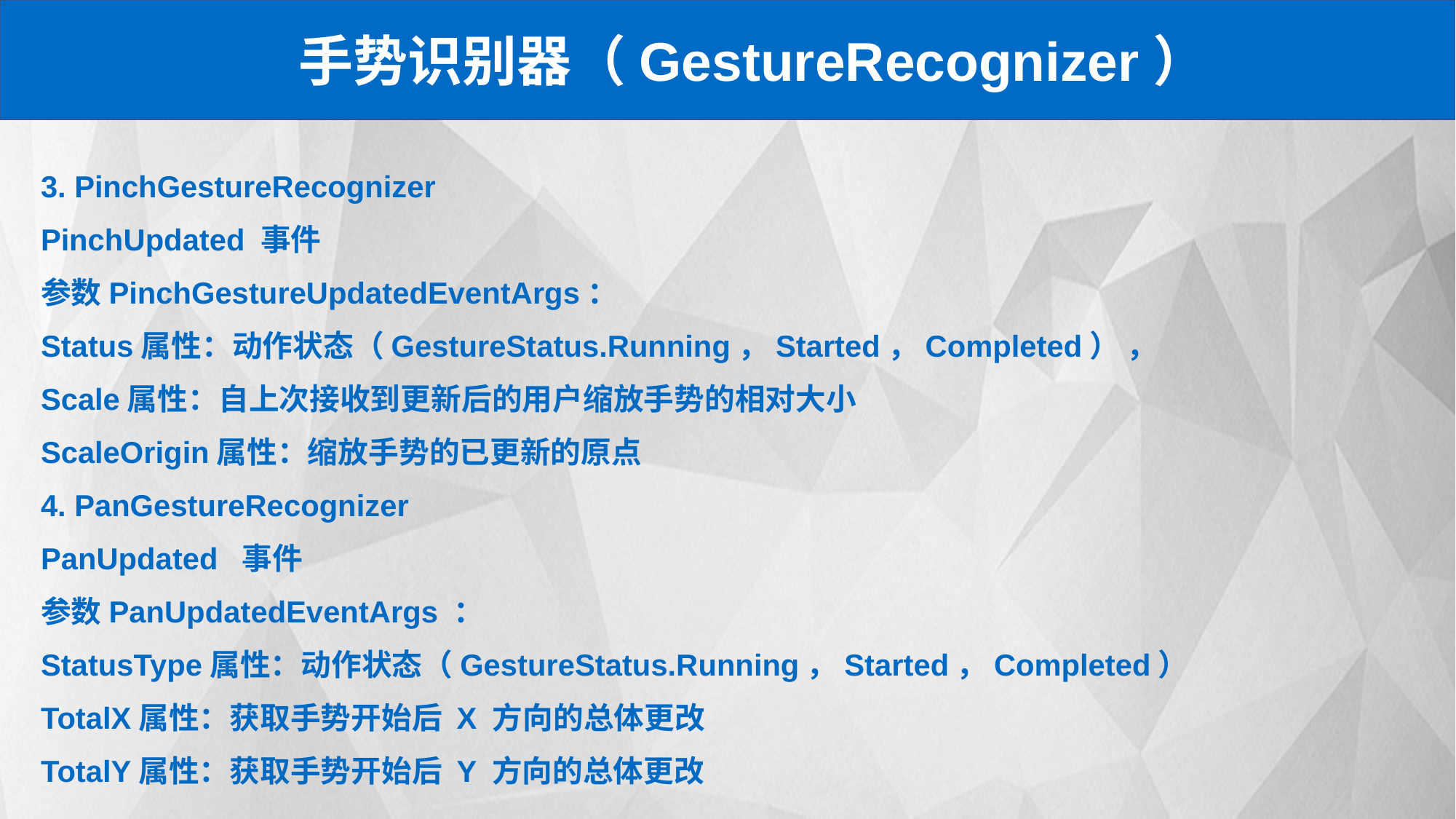

手势识别器（GestureRecognizer）
3. PinchGestureRecognizer
PinchUpdated 事件
参数PinchGestureUpdatedEventArgs：
Status属性：动作状态（GestureStatus.Running，Started，Completed） ，
Scale属性：自上次接收到更新后的用户缩放手势的相对大小
ScaleOrigin属性：缩放手势的已更新的原点
4. PanGestureRecognizer
PanUpdated  事件
参数PanUpdatedEventArgs ：
StatusType属性：动作状态（GestureStatus.Running，Started，Completed）
TotalX属性：获取手势开始后 X 方向的总体更改
TotalY属性：获取手势开始后 Y 方向的总体更改